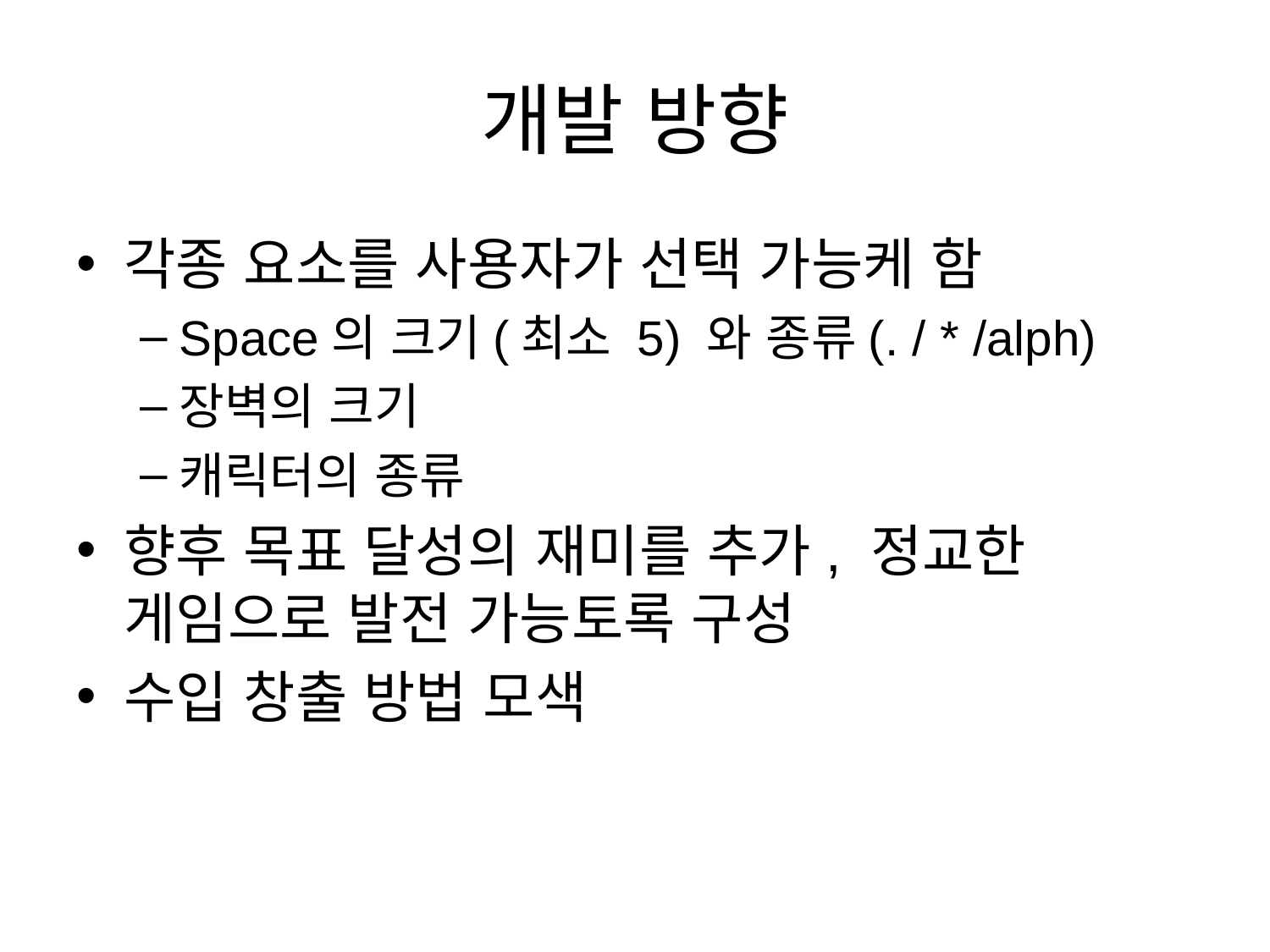

# 개발 방향
각종 요소를 사용자가 선택 가능케 함
Space의 크기(최소 5) 와 종류(. / * /alph)
장벽의 크기
캐릭터의 종류
향후 목표 달성의 재미를 추가, 정교한 게임으로 발전 가능토록 구성
수입 창출 방법 모색